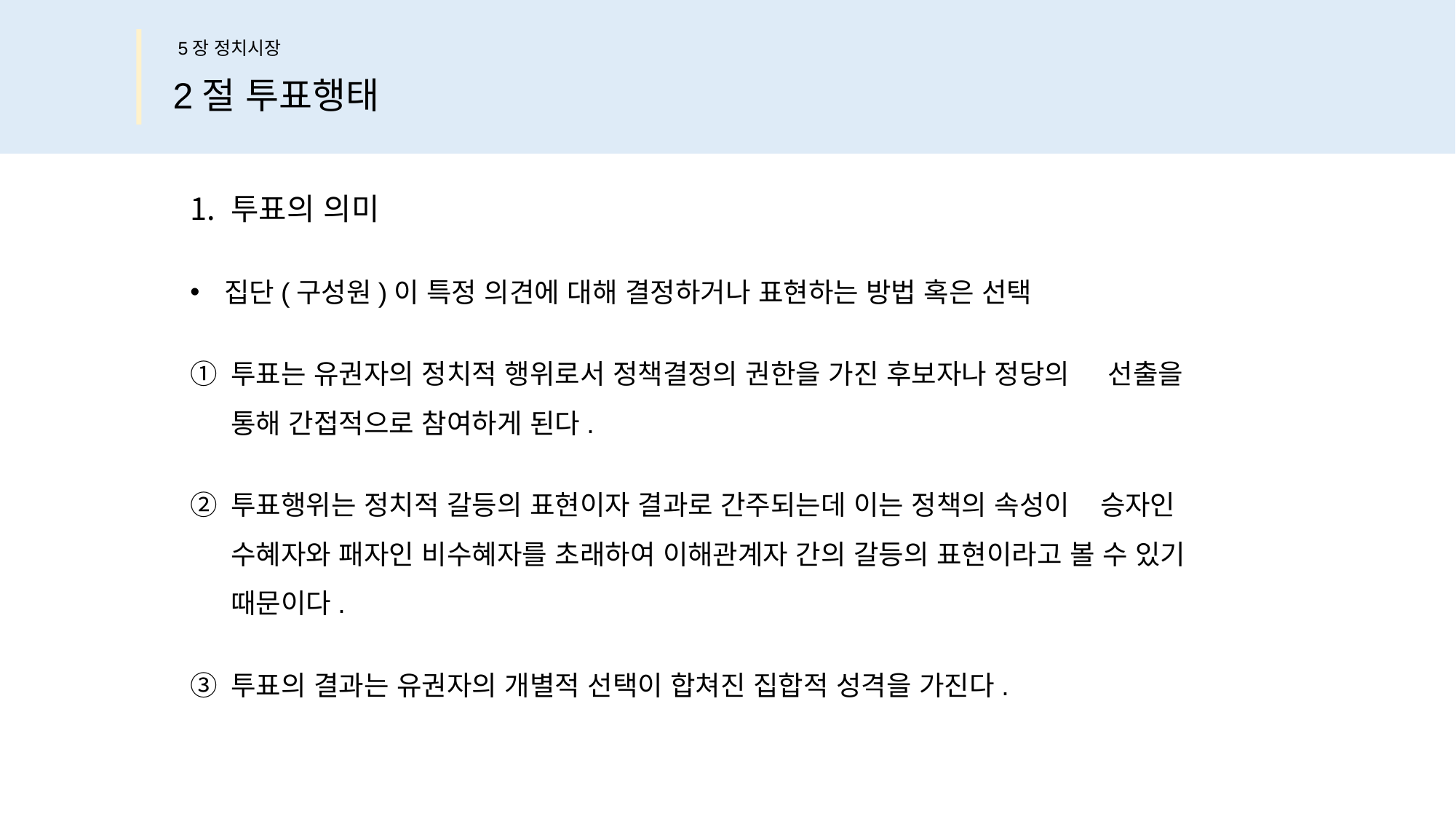

5장 정치시장
2절 투표행태
투표의 의미

집단(구성원)이 특정 의견에 대해 결정하거나 표현하는 방법 혹은 선택

투표는 유권자의 정치적 행위로서 정책결정의 권한을 가진 후보자나 정당의     선출을 통해 간접적으로 참여하게 된다.

투표행위는 정치적 갈등의 표현이자 결과로 간주되는데 이는 정책의 속성이    승자인 수혜자와 패자인 비수혜자를 초래하여 이해관계자 간의 갈등의 표현이라고 볼 수 있기 때문이다.

투표의 결과는 유권자의 개별적 선택이 합쳐진 집합적 성격을 가진다.